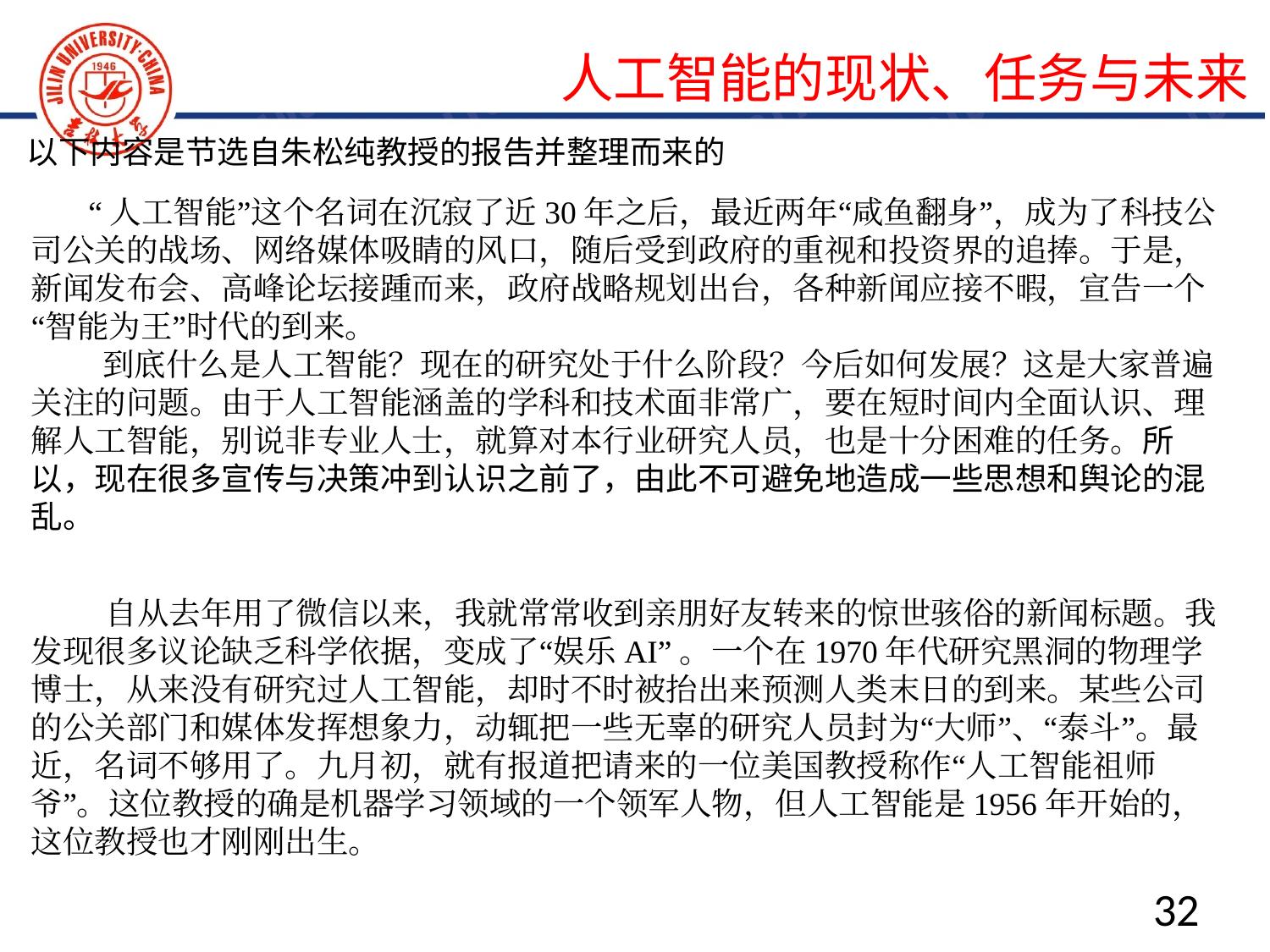

人工智能的现状、任务与未来
以下内容是节选自朱松纯教授的报告并整理而来的
      “人工智能”这个名词在沉寂了近30年之后，最近两年“咸鱼翻身”，成为了科技公司公关的战场、网络媒体吸睛的风口，随后受到政府的重视和投资界的追捧。于是，新闻发布会、高峰论坛接踵而来，政府战略规划出台，各种新闻应接不暇，宣告一个“智能为王”时代的到来。
　　 到底什么是人工智能？现在的研究处于什么阶段？今后如何发展？这是大家普遍关注的问题。由于人工智能涵盖的学科和技术面非常广，要在短时间内全面认识、理解人工智能，别说非专业人士，就算对本行业研究人员，也是十分困难的任务。所以，现在很多宣传与决策冲到认识之前了，由此不可避免地造成一些思想和舆论的混乱。
       自从去年用了微信以来，我就常常收到亲朋好友转来的惊世骇俗的新闻标题。我发现很多议论缺乏科学依据，变成了“娱乐AI”。一个在1970年代研究黑洞的物理学博士，从来没有研究过人工智能，却时不时被抬出来预测人类末日的到来。某些公司的公关部门和媒体发挥想象力，动辄把一些无辜的研究人员封为“大师”、“泰斗”。最近，名词不够用了。九月初，就有报道把请来的一位美国教授称作“人工智能祖师爷”。这位教授的确是机器学习领域的一个领军人物，但人工智能是1956年开始的，这位教授也才刚刚出生。
32